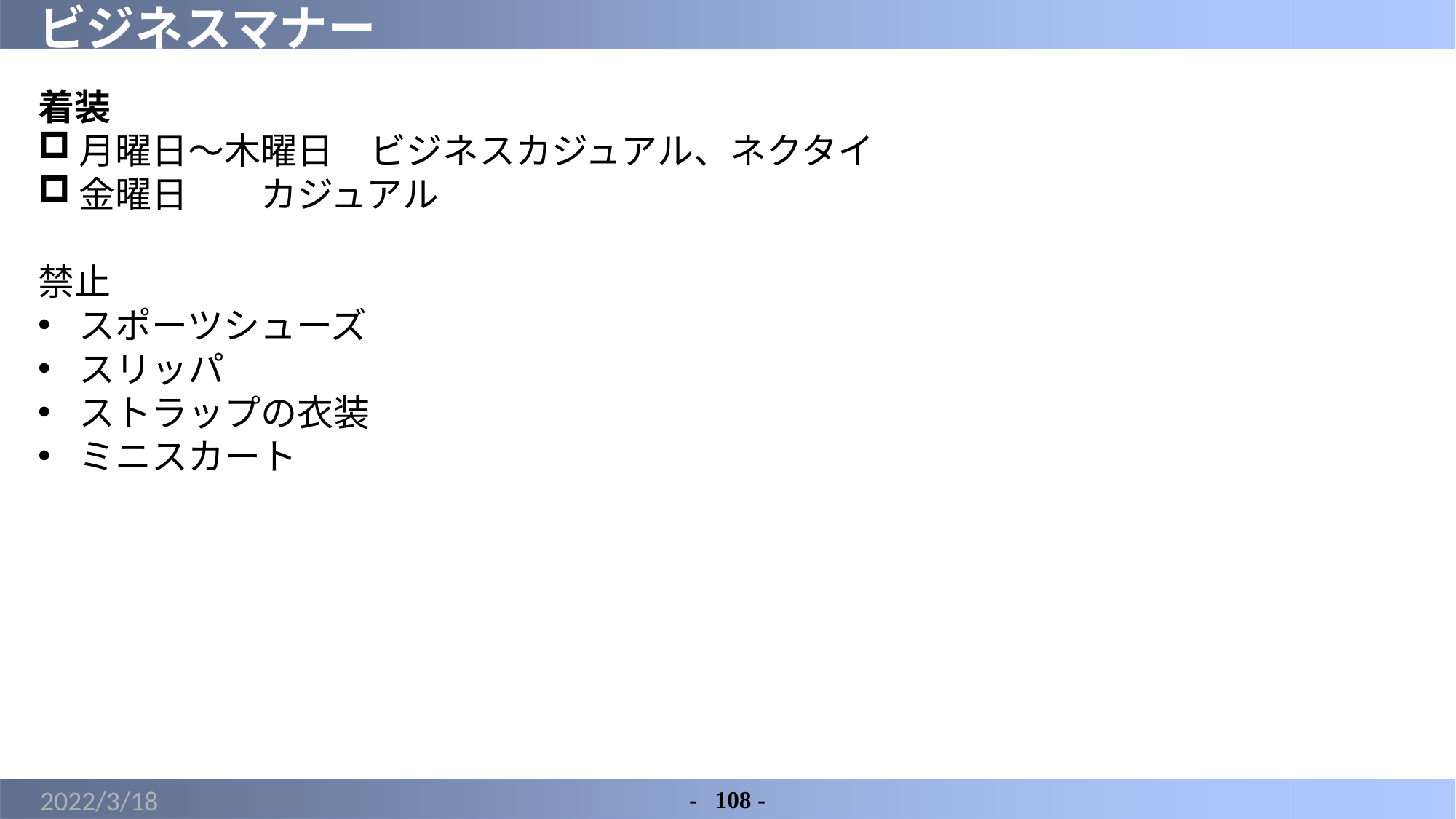

# ビジネスマナー
着装
月曜日～木曜日　ビジネスカジュアル、ネクタイ
金曜日　　カジュアル

禁止
スポーツシューズ
スリッパ
ストラップの衣装
ミニスカート

2022/3/18
-	108 -